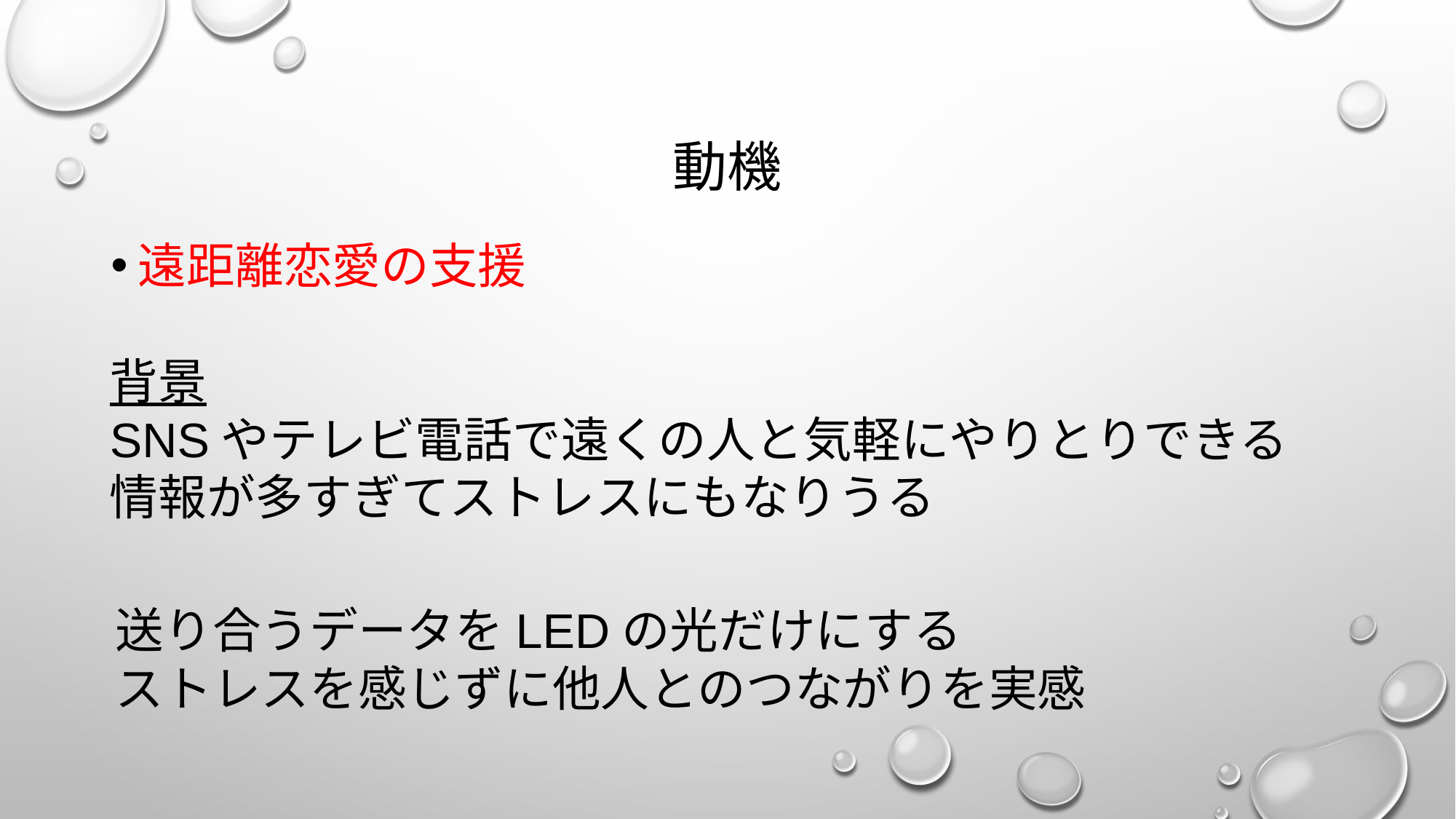

# 動機
遠距離恋愛の支援
背景
SNSやテレビ電話で遠くの人と気軽にやりとりできる
情報が多すぎてストレスにもなりうる

送り合うデータをLEDの光だけにする
ストレスを感じずに他人とのつながりを実感